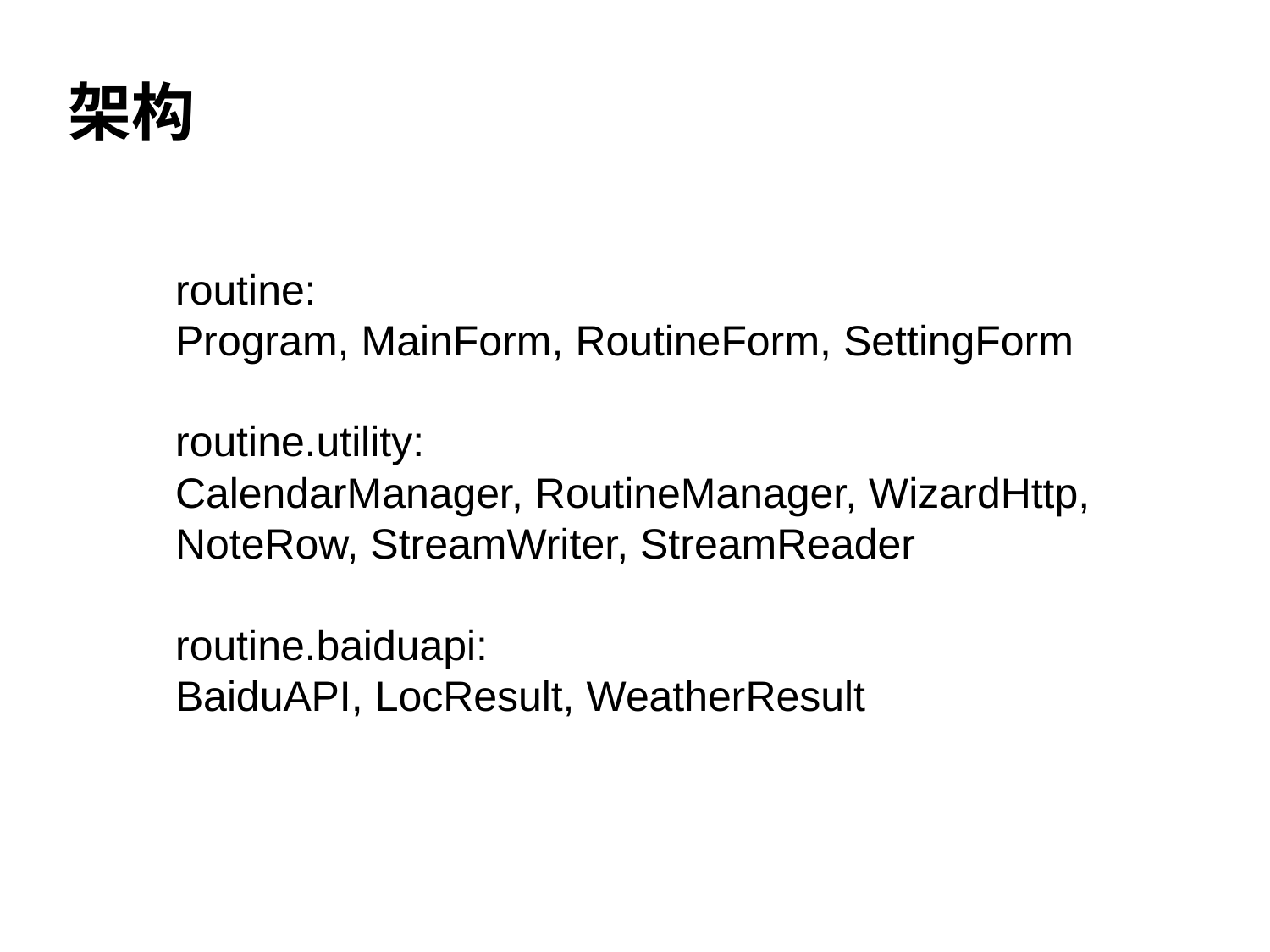

架构
routine:
Program, MainForm, RoutineForm, SettingForm

routine.utility:
CalendarManager, RoutineManager, WizardHttp,
NoteRow, StreamWriter, StreamReader

routine.baiduapi:
BaiduAPI, LocResult, WeatherResult